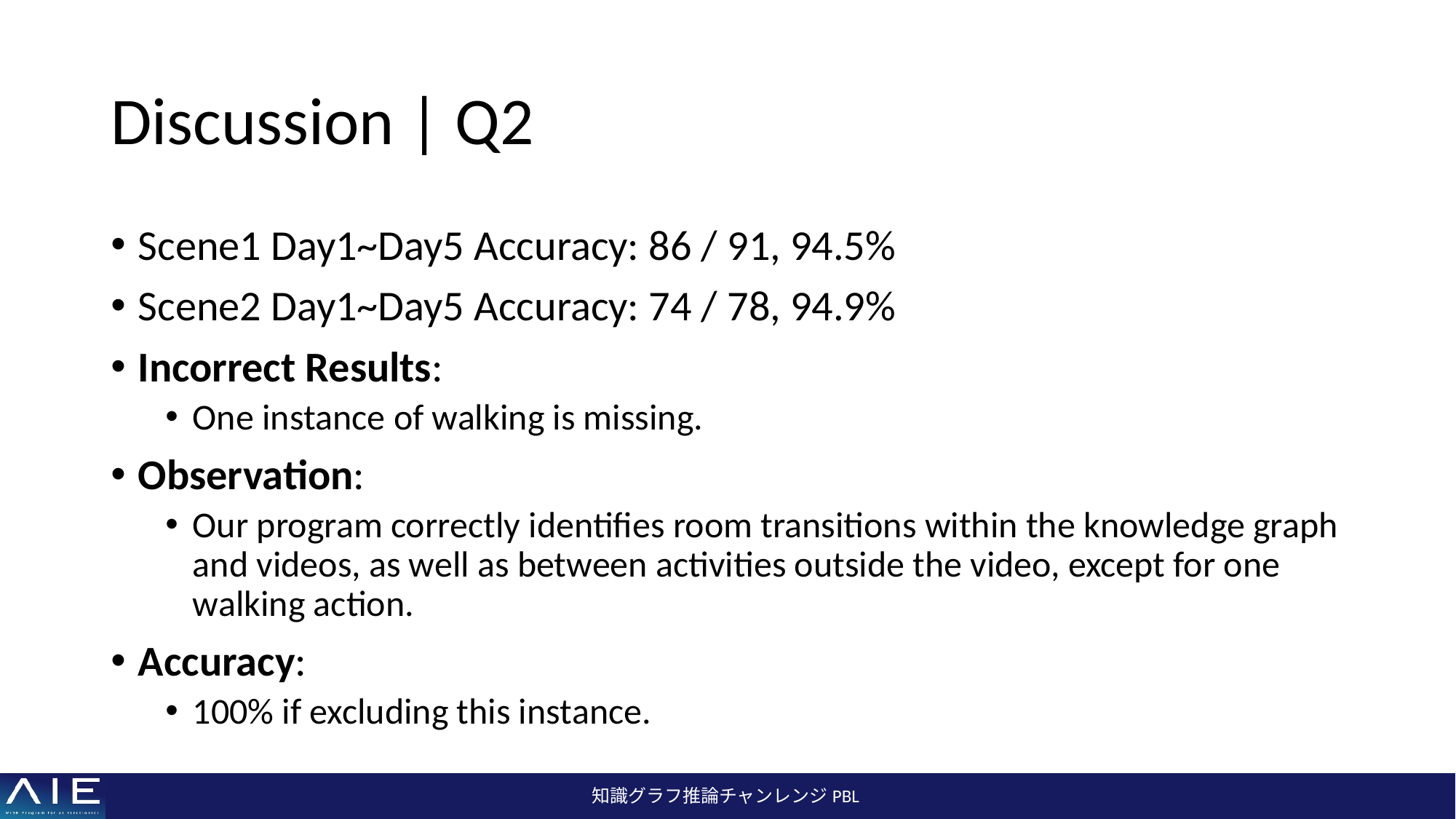

# Discussion | Q2
Scene1 Day1~Day5 Accuracy: 86 / 91, 94.5%
Scene2 Day1~Day5 Accuracy: 74 / 78, 94.9%
Incorrect Results:
One instance of walking is missing.
Observation:
Our program correctly identifies room transitions within the knowledge graph and videos, as well as between activities outside the video, except for one walking action.
Accuracy:
100% if excluding this instance.
知識グラフ推論チャンレンジPBL